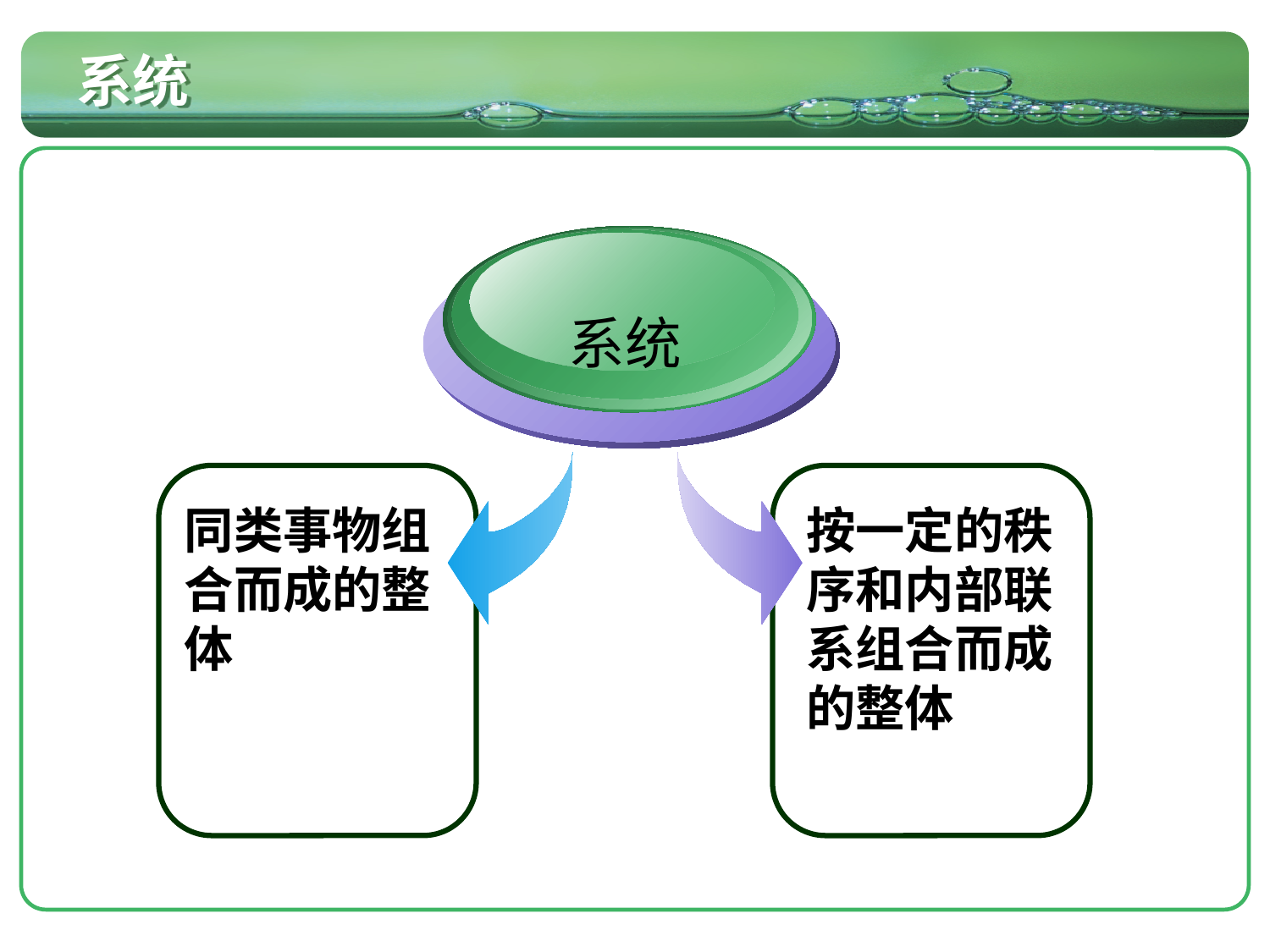

# 系统

系统

同类事物组合而成的整体

按一定的秩序和内部联系组合而成的整体